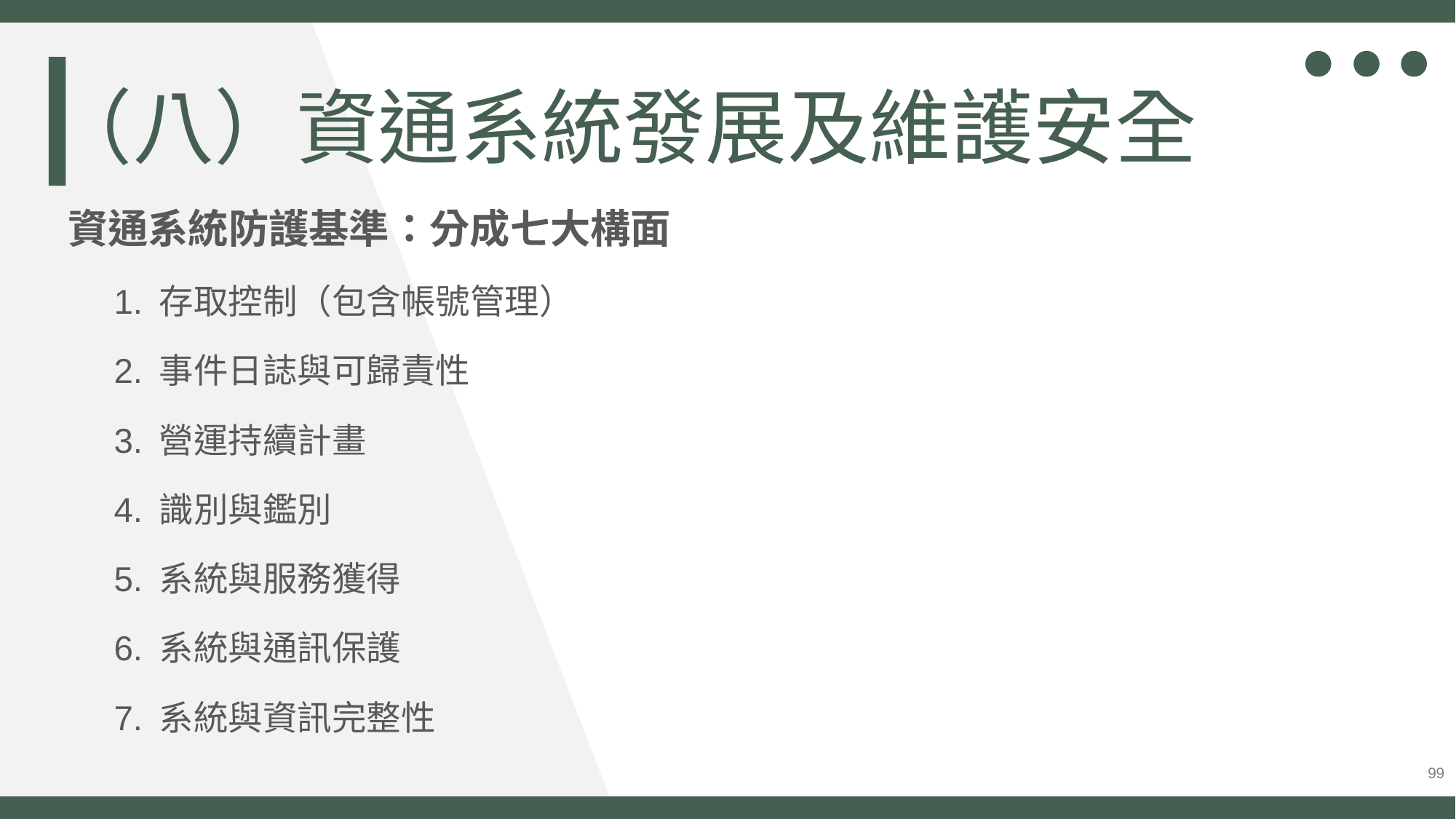

（八）資通系統發展及維護安全
資通系統防護基準：分成七大構面
存取控制（包含帳號管理）
事件日誌與可歸責性
營運持續計畫
識別與鑑別
系統與服務獲得
系統與通訊保護
系統與資訊完整性
99